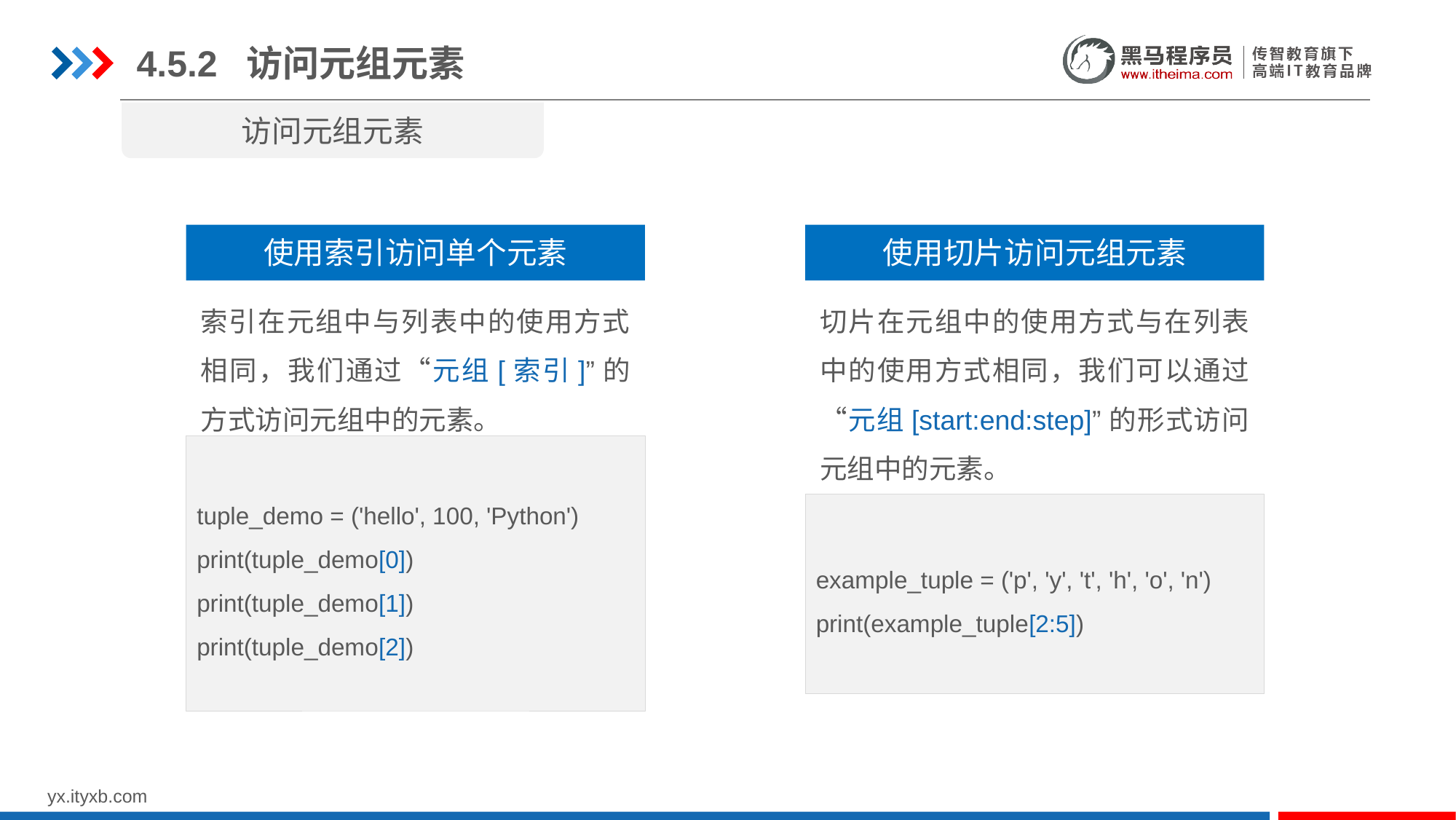

4.5.2  访问元组元素

访问元组元素

使用索引访问单个元素
使用切片访问元组元素
索引在元组中与列表中的使用方式相同，我们通过“元组[索引]”的方式访问元组中的元素。
切片在元组中的使用方式与在列表中的使用方式相同，我们可以通过“元组[start:end:step]”的形式访问元组中的元素。
tuple_demo = ('hello', 100, 'Python')
print(tuple_demo[0])
print(tuple_demo[1])
print(tuple_demo[2])
example_tuple = ('p', 'y', 't', 'h', 'o', 'n')
print(example_tuple[2:5])